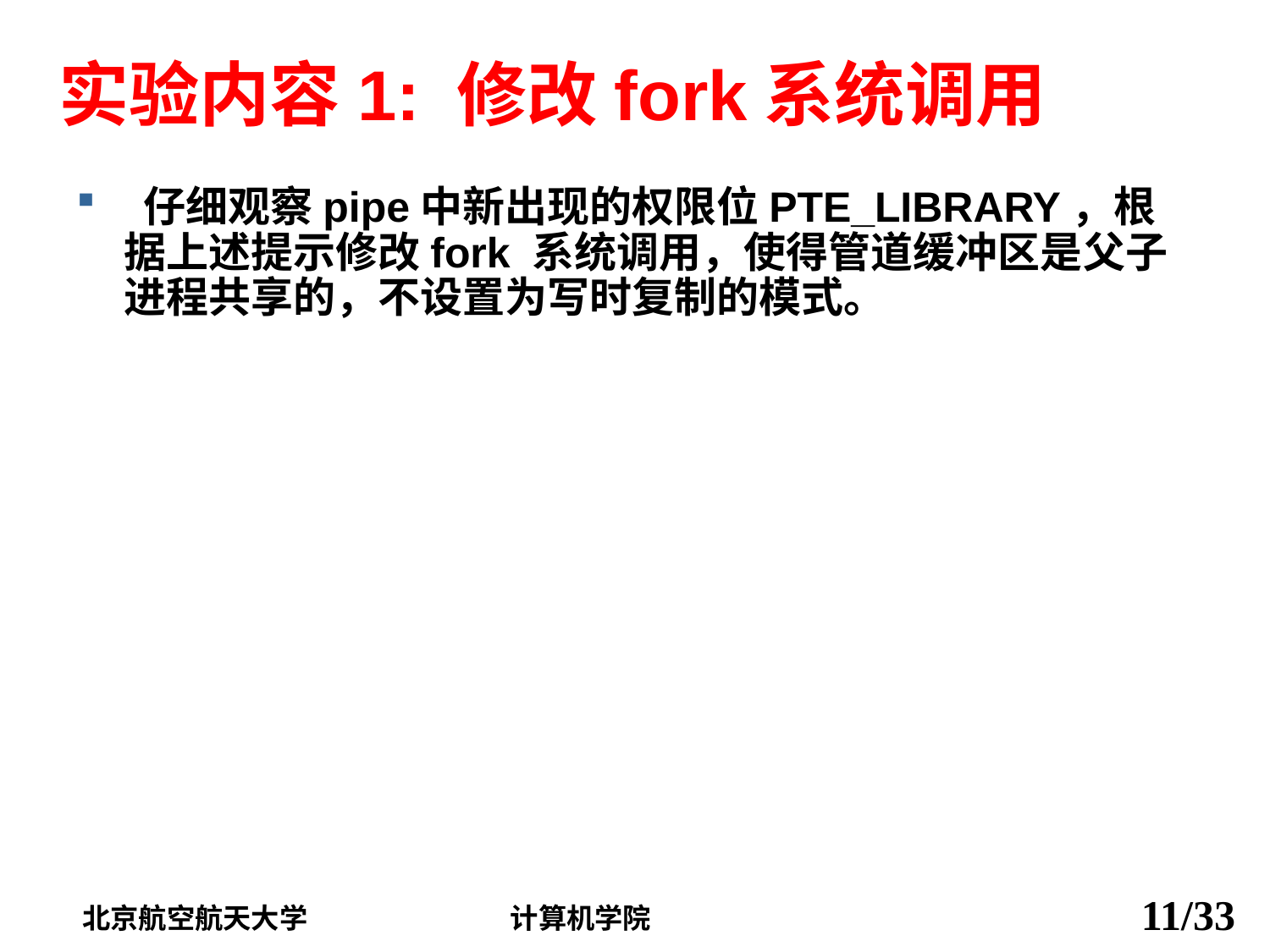

# 实验内容1: 修改fork系统调用
 仔细观察pipe中新出现的权限位PTE_LIBRARY，根据上述提示修改fork 系统调用，使得管道缓冲区是父子进程共享的，不设置为写时复制的模式。